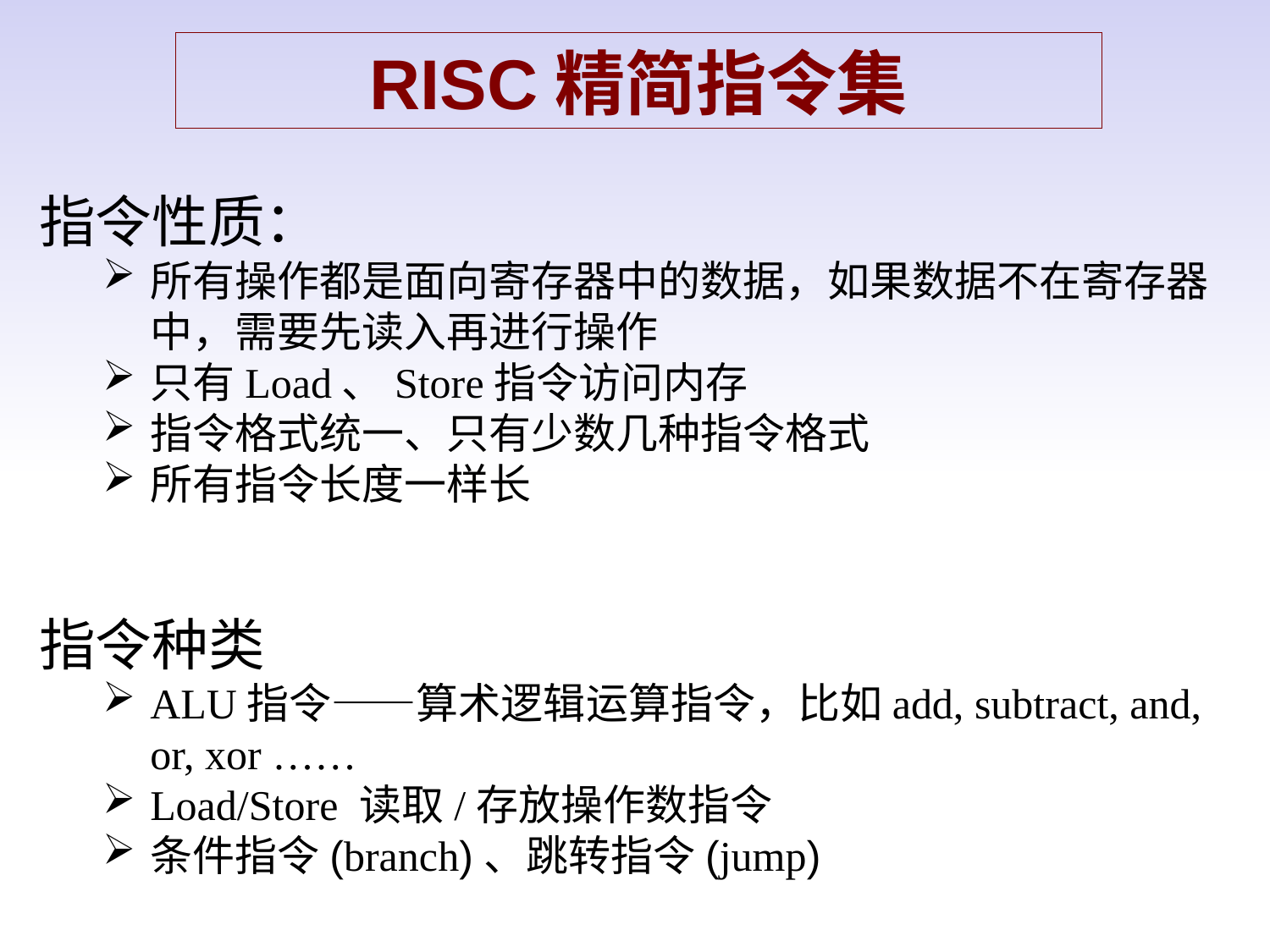

RISC精简指令集
指令性质：
所有操作都是面向寄存器中的数据，如果数据不在寄存器中，需要先读入再进行操作
只有Load、Store指令访问内存
指令格式统一、只有少数几种指令格式
所有指令长度一样长

指令种类
ALU指令——算术逻辑运算指令，比如add, subtract, and, or, xor ……
Load/Store 读取/存放操作数指令
条件指令(branch)、跳转指令(jump)